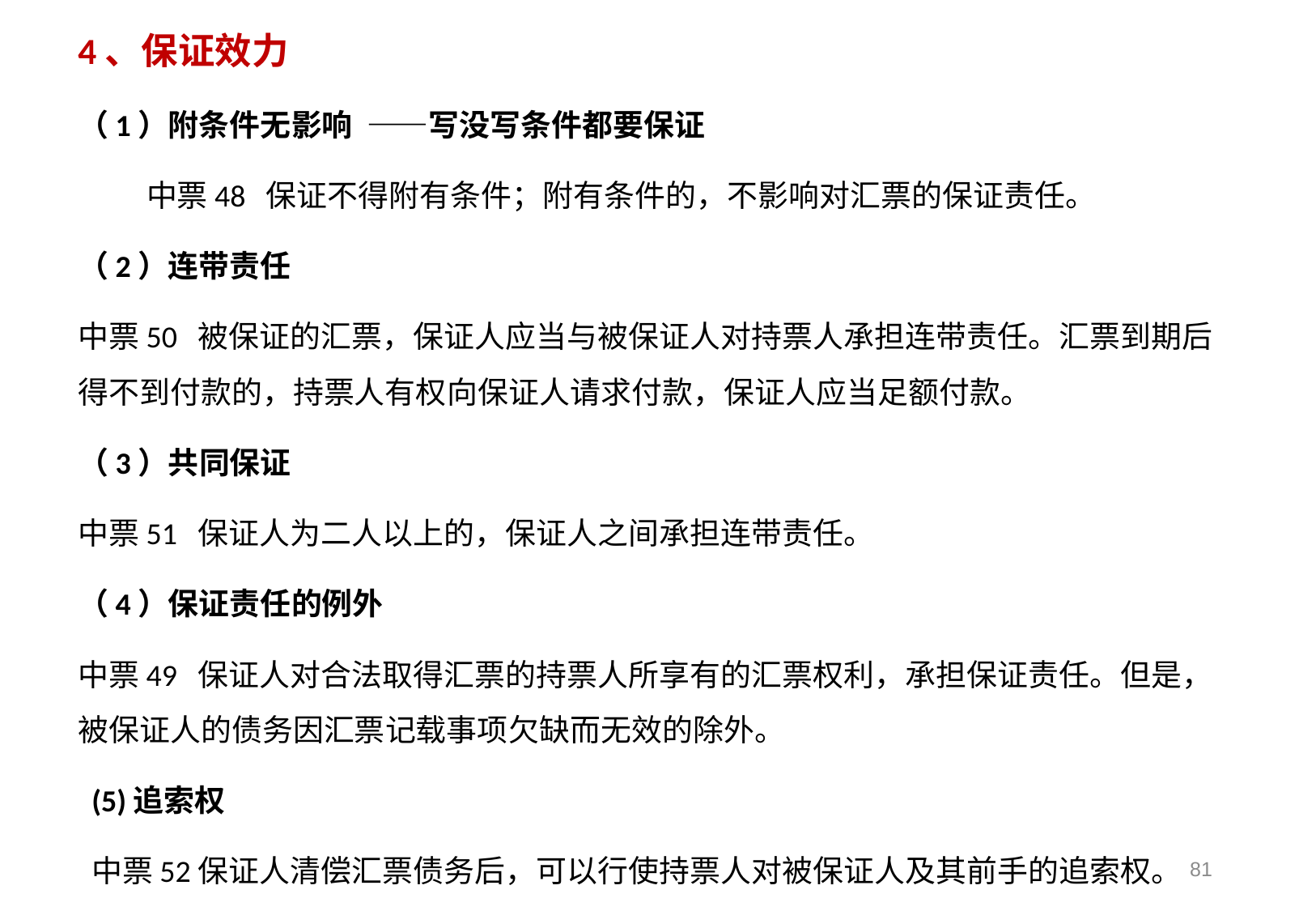

4、保证效力
（1）附条件无影响  ——写没写条件都要保证
         中票48  保证不得附有条件；附有条件的，不影响对汇票的保证责任。
（2）连带责任
中票50  被保证的汇票，保证人应当与被保证人对持票人承担连带责任。汇票到期后得不到付款的，持票人有权向保证人请求付款，保证人应当足额付款。
（3）共同保证
中票51  保证人为二人以上的，保证人之间承担连带责任。
（4）保证责任的例外
中票49  保证人对合法取得汇票的持票人所享有的汇票权利，承担保证责任。但是，被保证人的债务因汇票记载事项欠缺而无效的除外。
  (5)追索权
 中票52保证人清偿汇票债务后，可以行使持票人对被保证人及其前手的追索权。
81